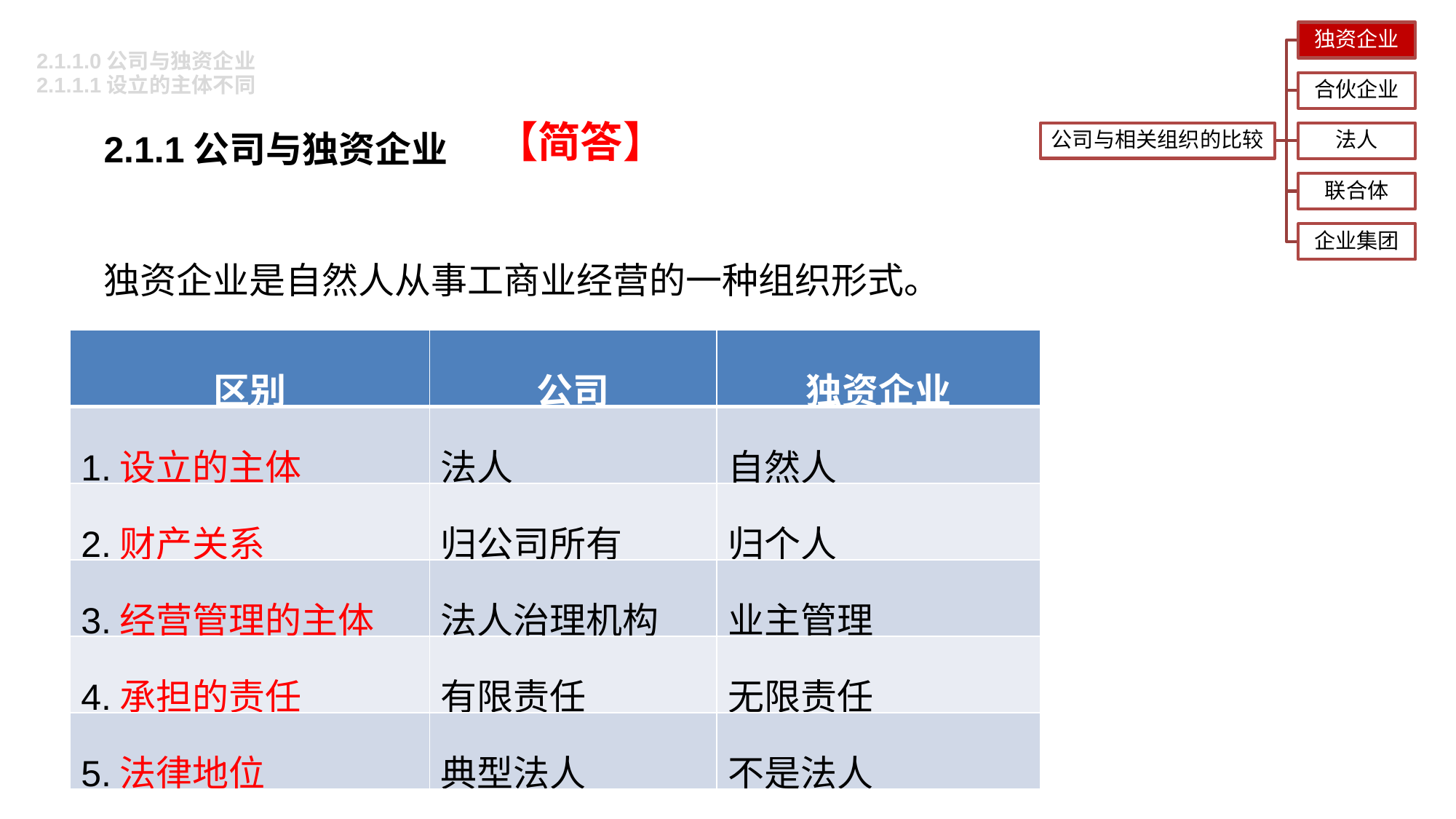

公司与相关组织的比较
独资企业
合伙企业
法人
联合体
企业集团
2.1.1.0公司与独资企业
2.1.1.1设立的主体不同
2.1.1公司与独资企业

独资企业是自然人从事工商业经营的一种组织形式。
【简答】
| 区别 | 公司 | 独资企业 |
| --- | --- | --- |
| 1.设立的主体 | 法人 | 自然人 |
| 2.财产关系 | 归公司所有 | 归个人 |
| 3.经营管理的主体 | 法人治理机构 | 业主管理 |
| 4.承担的责任 | 有限责任 | 无限责任 |
| 5.法律地位 | 典型法人 | 不是法人 |